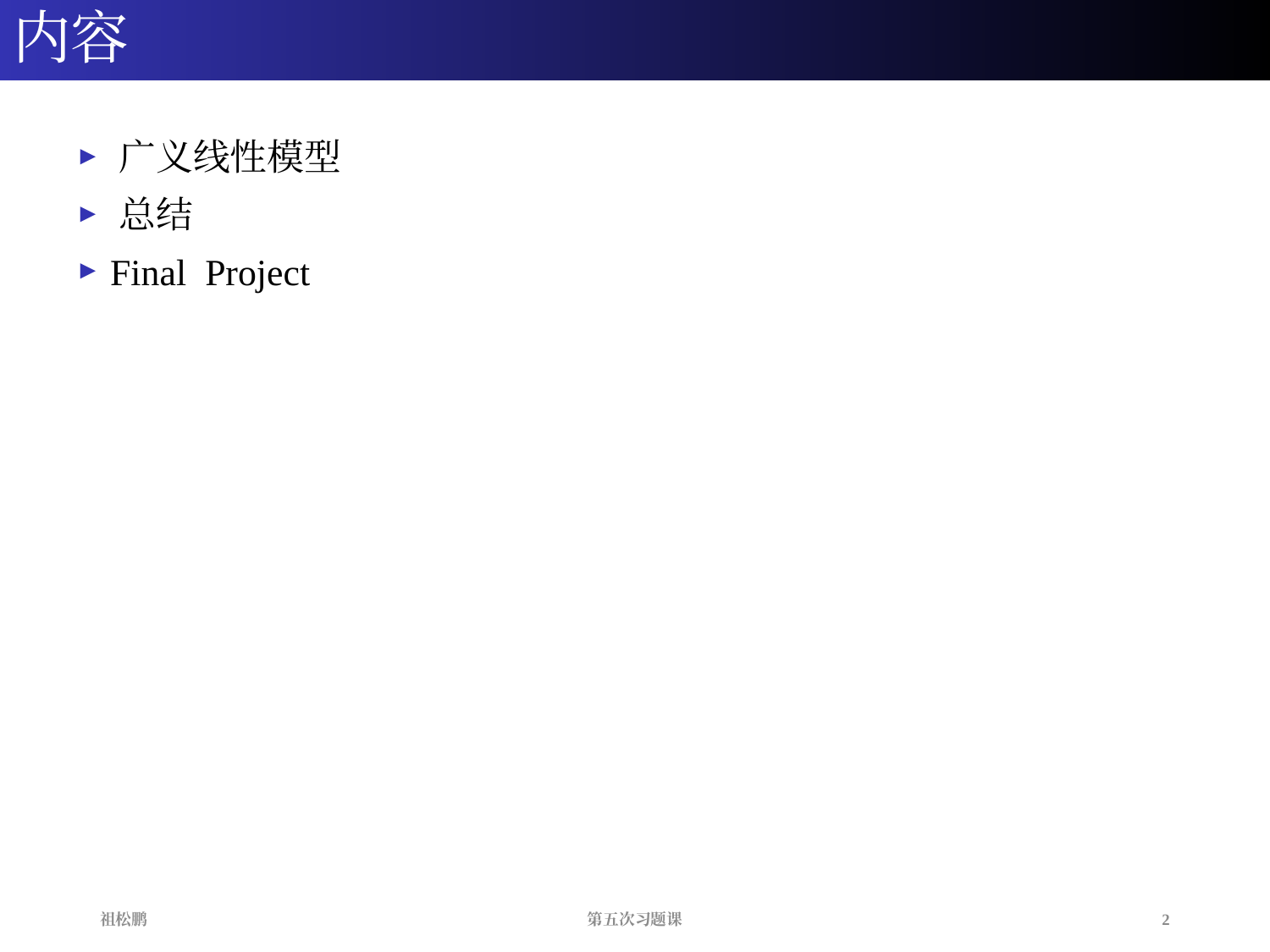

# 内容
 广义线性模型
 总结
 Final  Project
2
第五次习题课
祖松鹏